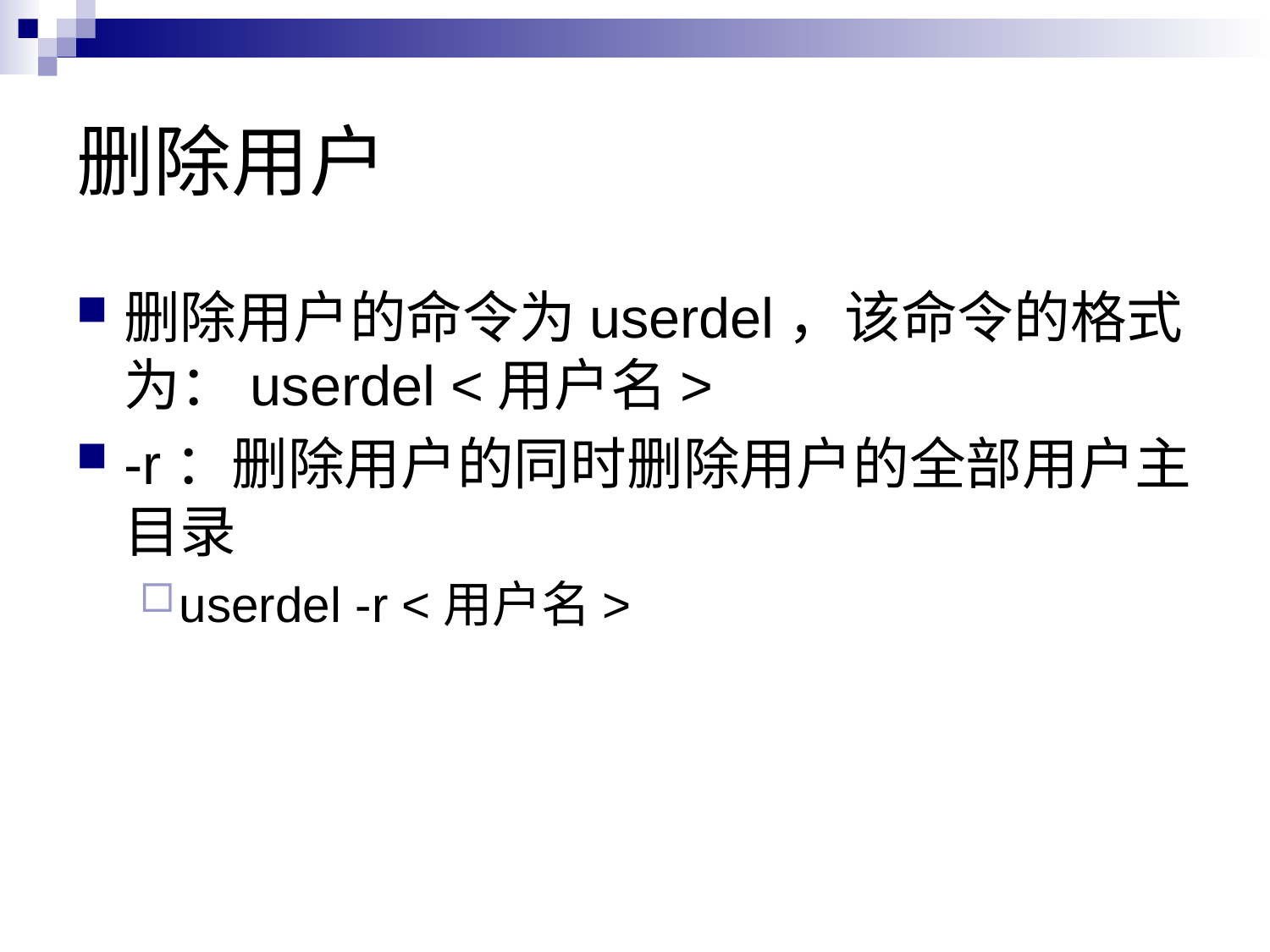

# 删除用户
删除用户的命令为userdel，该命令的格式为：userdel <用户名>
-r：删除用户的同时删除用户的全部用户主目录
userdel -r <用户名>